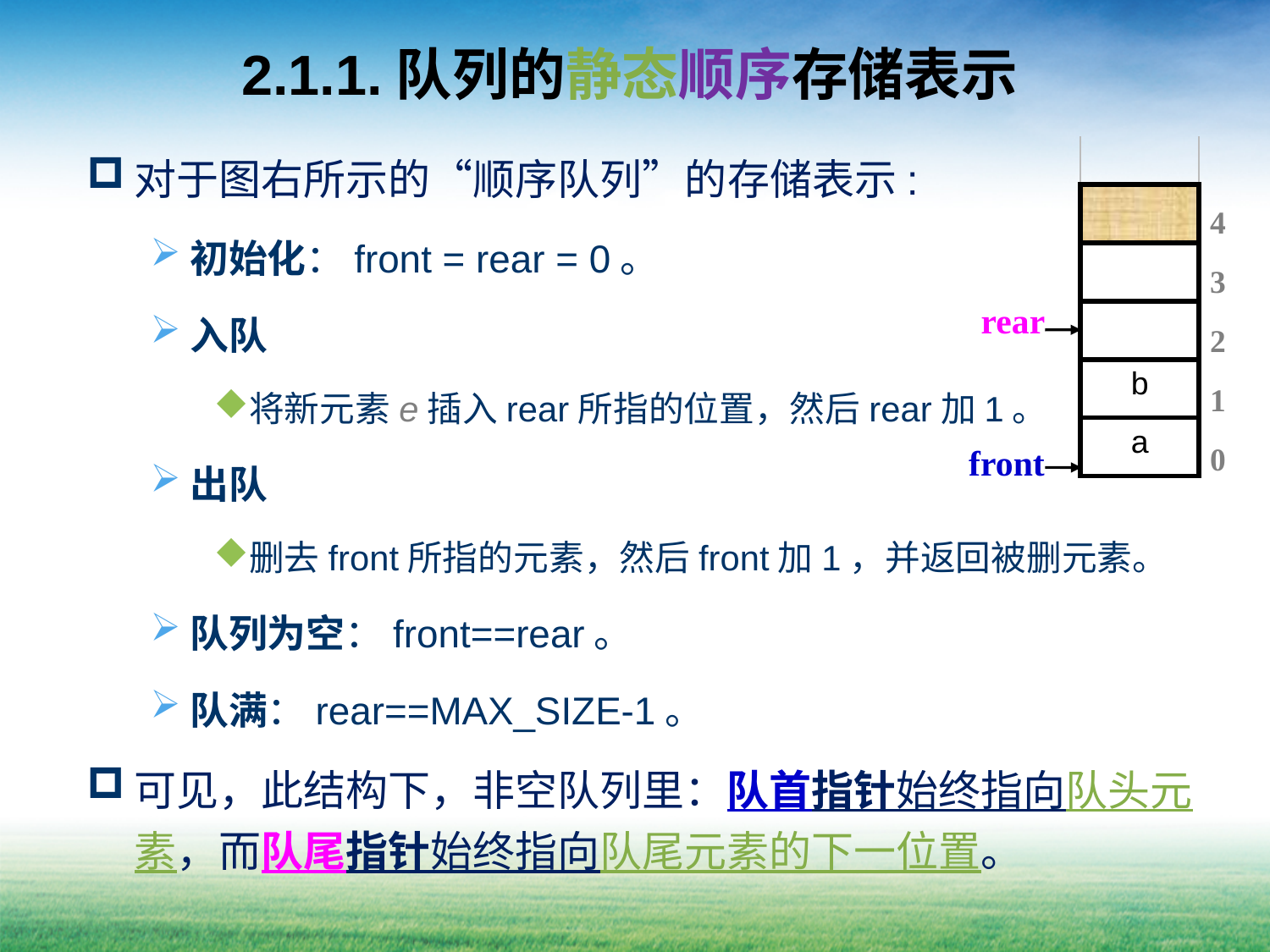

# 2.1.1.队列的静态顺序存储表示
对于图右所示的“顺序队列”的存储表示:
初始化：front = rear = 0。
入队
将新元素e插入rear所指的位置，然后rear加1。
出队
删去front所指的元素，然后front加1，并返回被删元素。
队列为空：front==rear。
队满：rear==MAX_SIZE-1。
可见，此结构下，非空队列里：队首指针始终指向队头元素，而队尾指针始终指向队尾元素的下一位置。
|  |
| --- |
|  |
|  |
|  |
| b |
| a |
4
3
rear
2

1
front
0